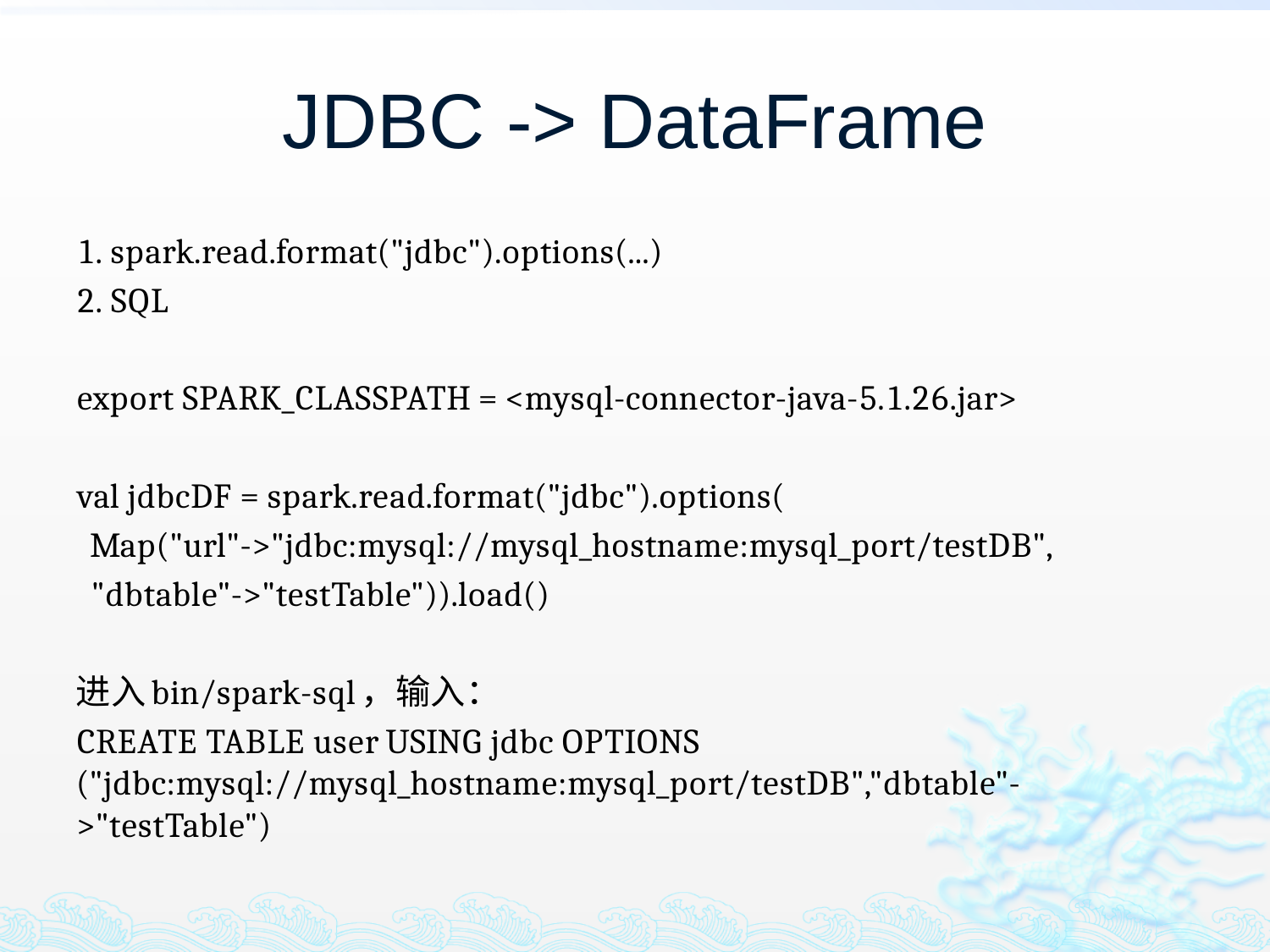

# JDBC -> DataFrame
1. spark.read.format("jdbc").options(...)
2. SQL

export SPARK_CLASSPATH = <mysql-connector-java-5.1.26.jar>

val jdbcDF = spark.read.format("jdbc").options(
  Map("url"->"jdbc:mysql://mysql_hostname:mysql_port/testDB",
  "dbtable"->"testTable")).load()

进入bin/spark-sql，输入：
CREATE TABLE user USING jdbc OPTIONS ("jdbc:mysql://mysql_hostname:mysql_port/testDB","dbtable"->"testTable")